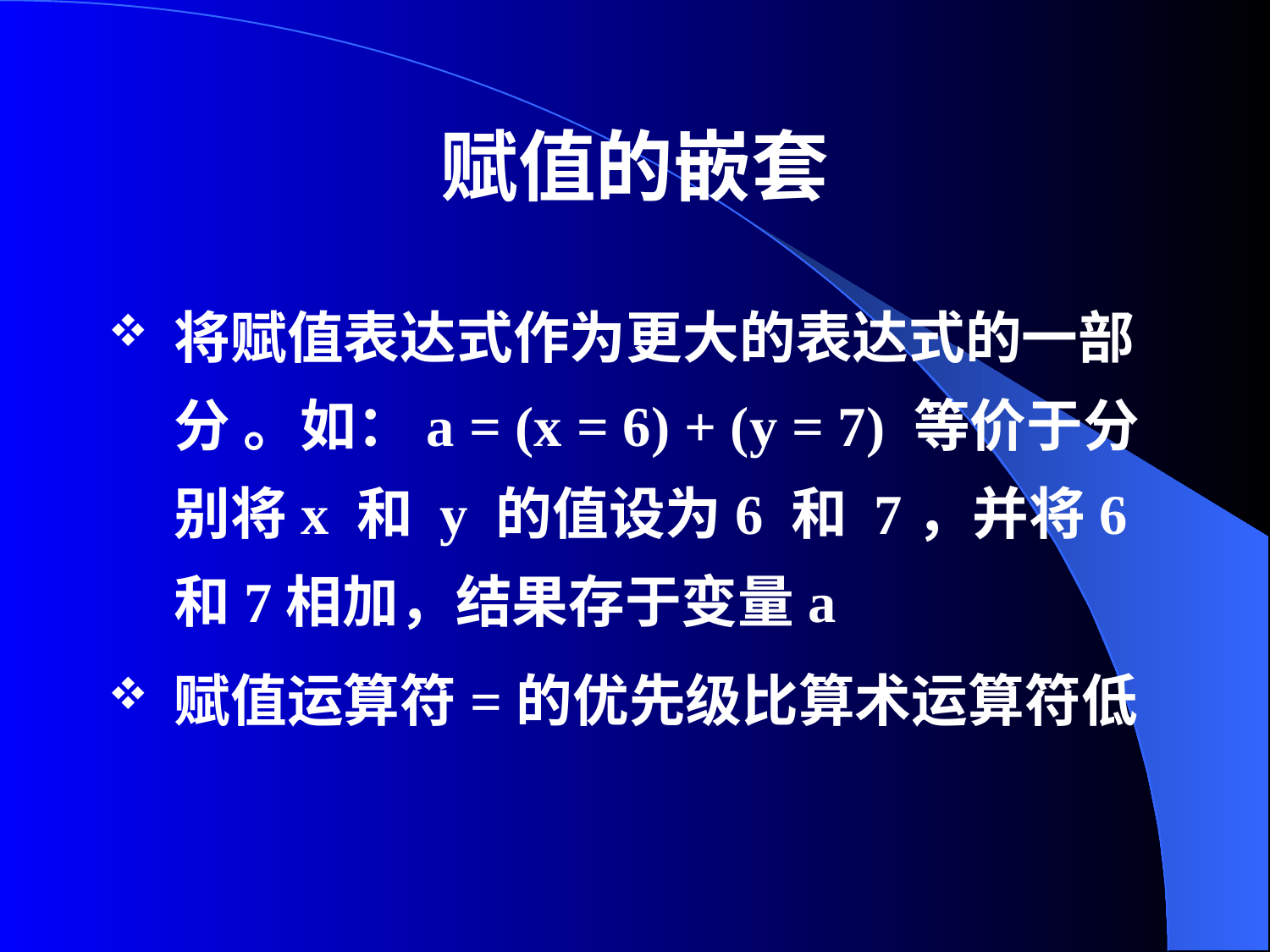

# 赋值的嵌套
将赋值表达式作为更大的表达式的一部分 。如：a = (x = 6) + (y = 7) 等价于分别将x 和 y 的值设为6 和 7，并将6和7相加，结果存于变量a
赋值运算符=的优先级比算术运算符低